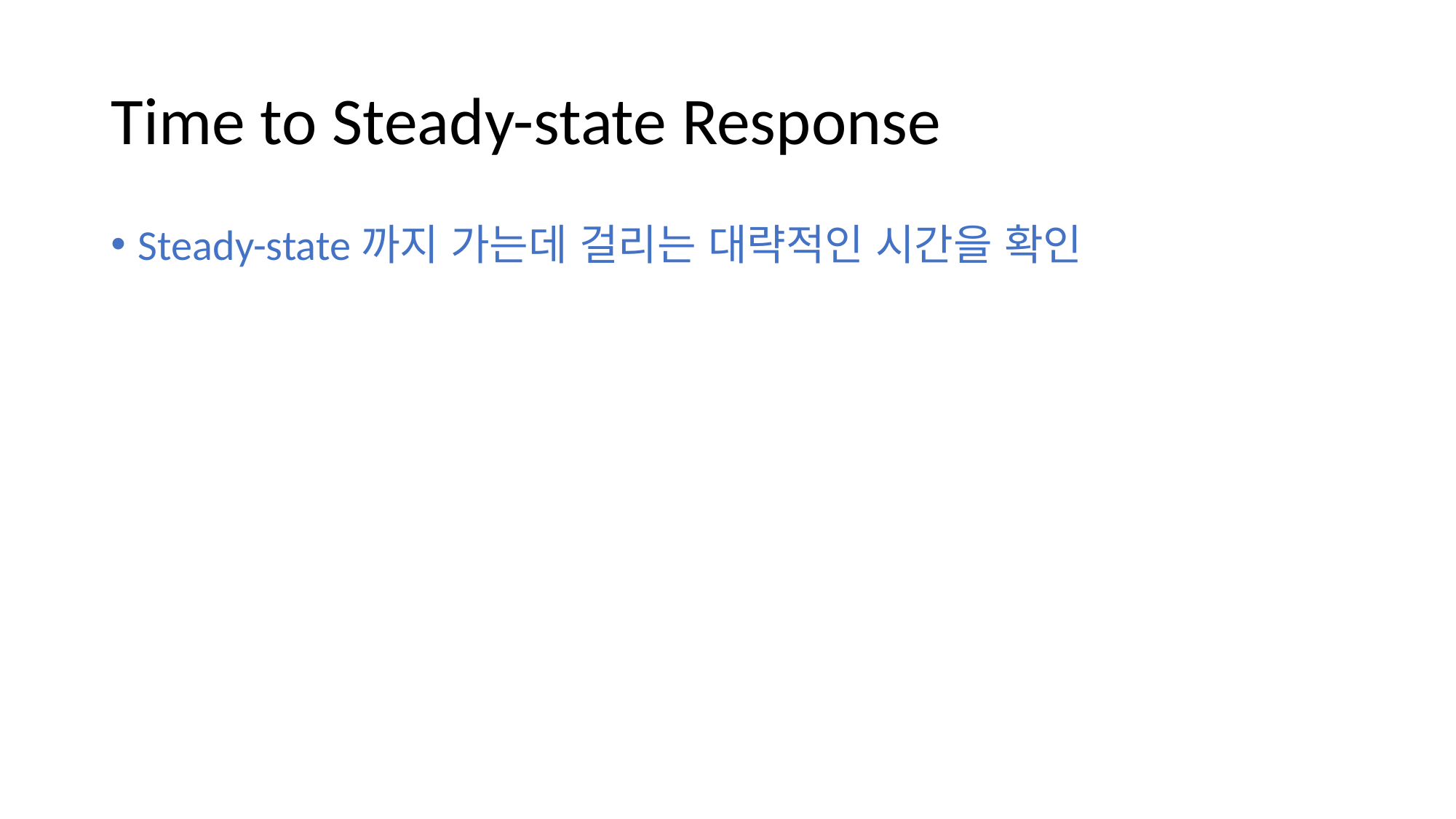

# Time to Steady-state Response
Steady-state까지 가는데 걸리는 대략적인 시간을 확인